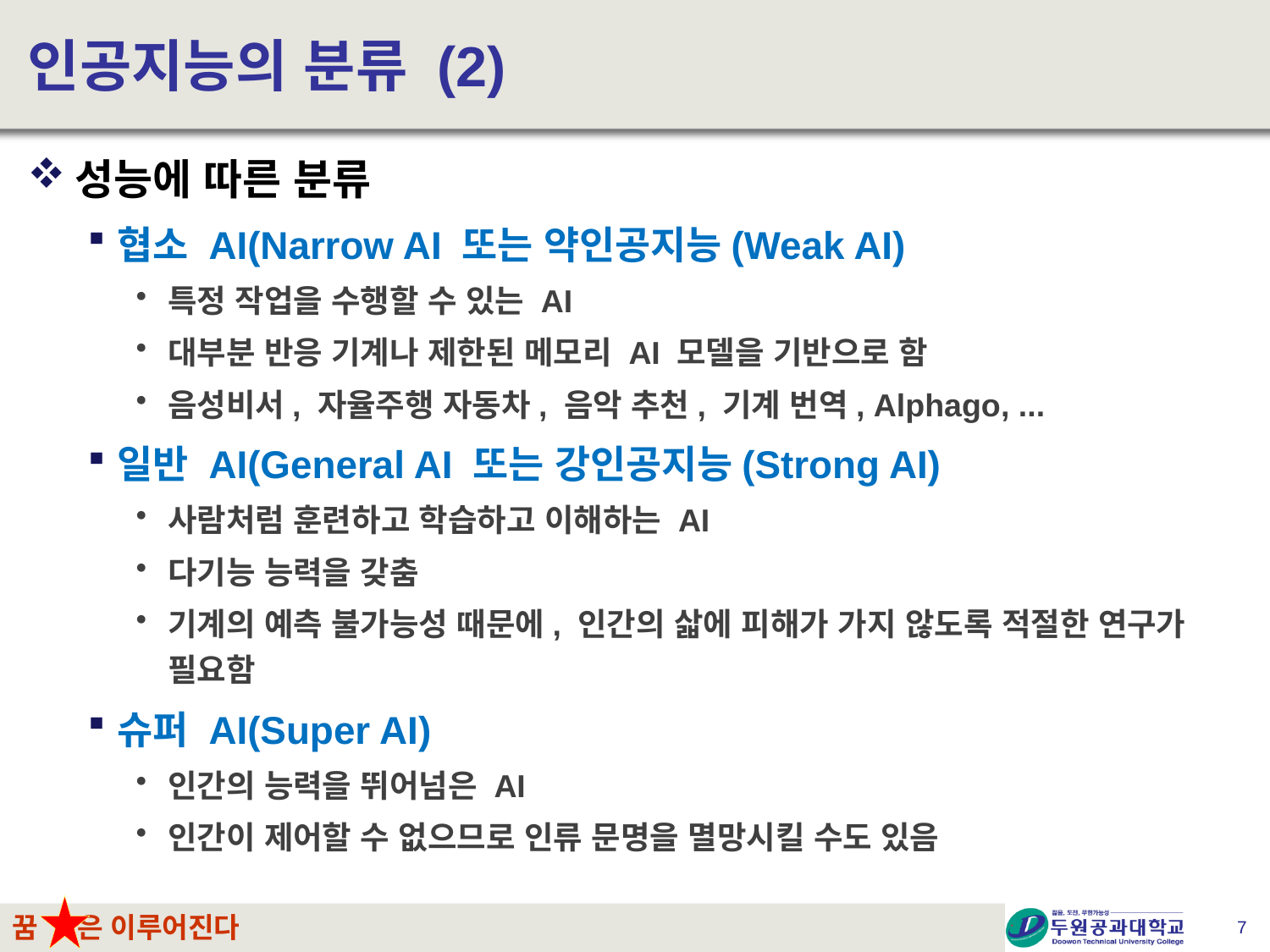

# 인공지능의 분류 (2)
성능에 따른 분류
협소 AI(Narrow AI 또는 약인공지능(Weak AI)
특정 작업을 수행할 수 있는 AI
대부분 반응 기계나 제한된 메모리 AI 모델을 기반으로 함
음성비서, 자율주행 자동차, 음악 추천, 기계 번역, Alphago, ...
일반 AI(General AI 또는 강인공지능(Strong AI)
사람처럼 훈련하고 학습하고 이해하는 AI
다기능 능력을 갖춤
기계의 예측 불가능성 때문에, 인간의 삷에 피해가 가지 않도록 적절한 연구가 필요함
슈퍼 AI(Super AI)
인간의 능력을 뛰어넘은 AI
인간이 제어할 수 없으므로 인류 문명을 멸망시킬 수도 있음
7